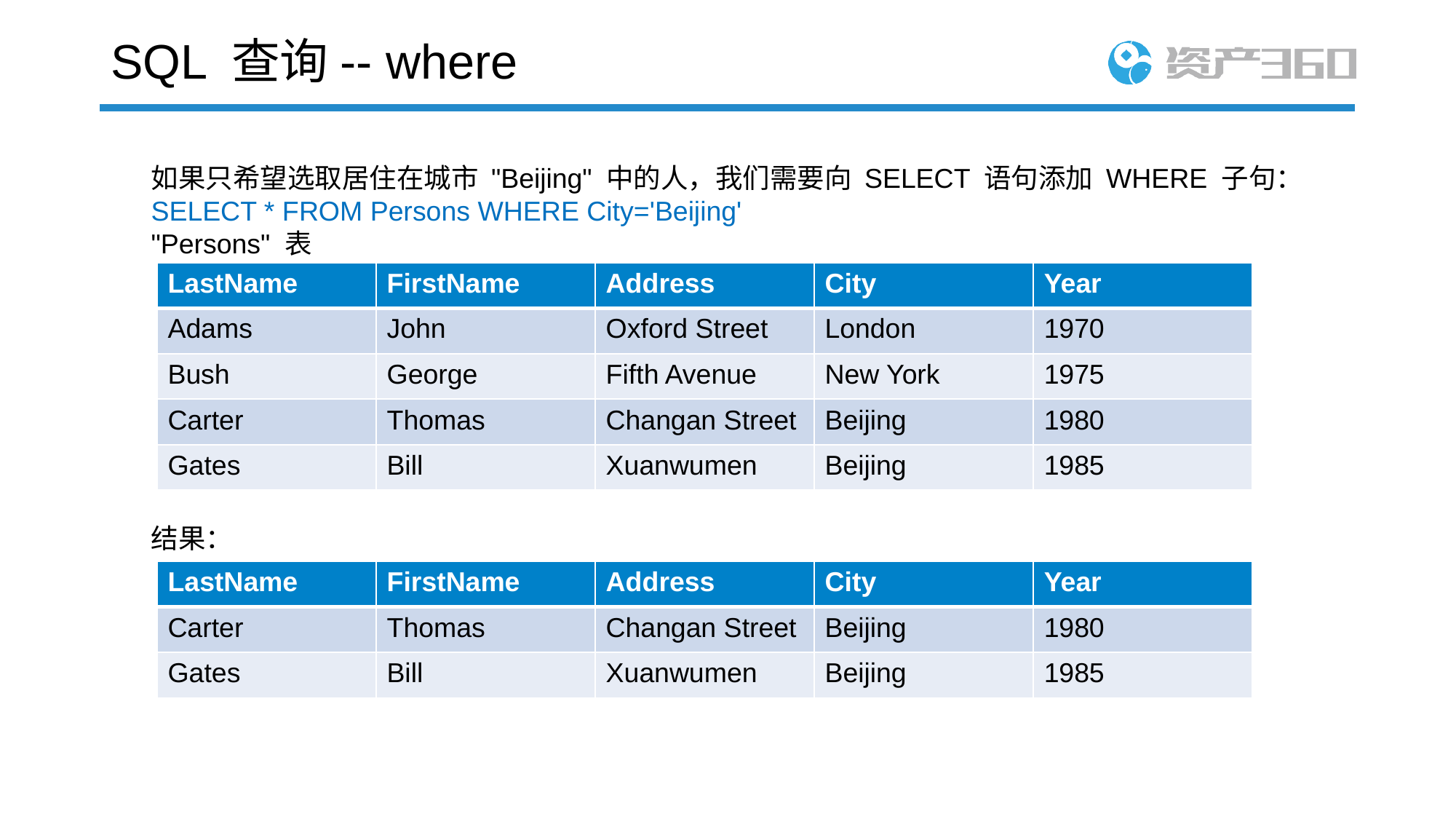

# SQL 查询-- where
如果只希望选取居住在城市 "Beijing" 中的人，我们需要向 SELECT 语句添加 WHERE 子句：
SELECT * FROM Persons WHERE City='Beijing'
"Persons" 表

结果：

| LastName | FirstName | Address | City | Year |
| --- | --- | --- | --- | --- |
| Adams | John | Oxford Street | London | 1970 |
| Bush | George | Fifth Avenue | New York | 1975 |
| Carter | Thomas | Changan Street | Beijing | 1980 |
| Gates | Bill | Xuanwumen | Beijing | 1985 |
| LastName | FirstName | Address | City | Year |
| --- | --- | --- | --- | --- |
| Carter | Thomas | Changan Street | Beijing | 1980 |
| Gates | Bill | Xuanwumen | Beijing | 1985 |
7